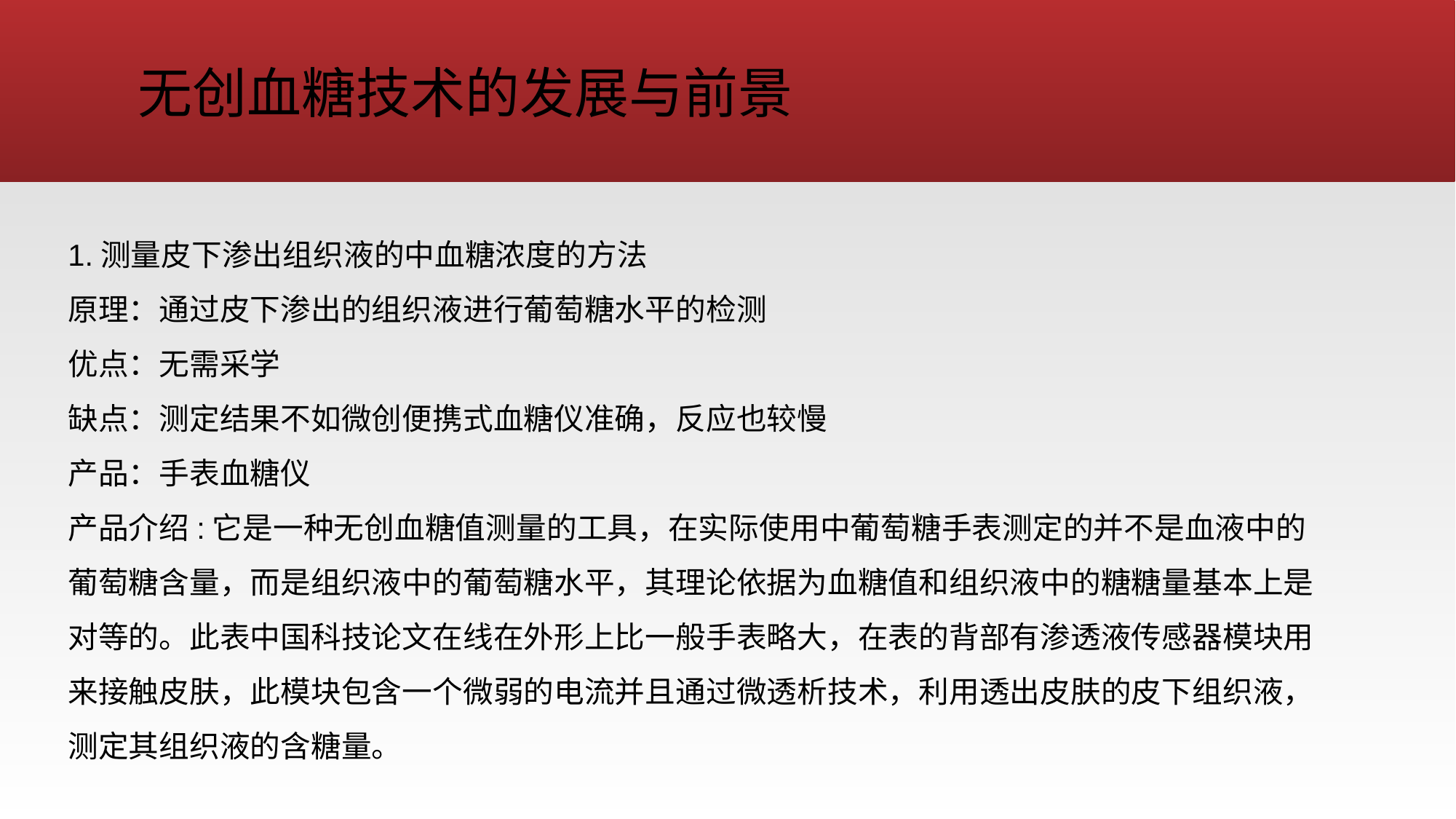

无创血糖技术的发展与前景
1.测量皮下渗出组织液的中血糖浓度的方法
原理：通过皮下渗出的组织液进行葡萄糖水平的检测
优点：无需采学
缺点：测定结果不如微创便携式血糖仪准确，反应也较慢
产品：手表血糖仪
产品介绍:它是一种无创血糖值测量的工具，在实际使用中葡萄糖手表测定的并不是血液中的葡萄糖含量，而是组织液中的葡萄糖水平，其理论依据为血糖值和组织液中的糖糖量基本上是对等的。此表中国科技论文在线在外形上比一般手表略大，在表的背部有渗透液传感器模块用来接触皮肤，此模块包含一个微弱的电流并且通过微透析技术，利用透出皮肤的皮下组织液，测定其组织液的含糖量。